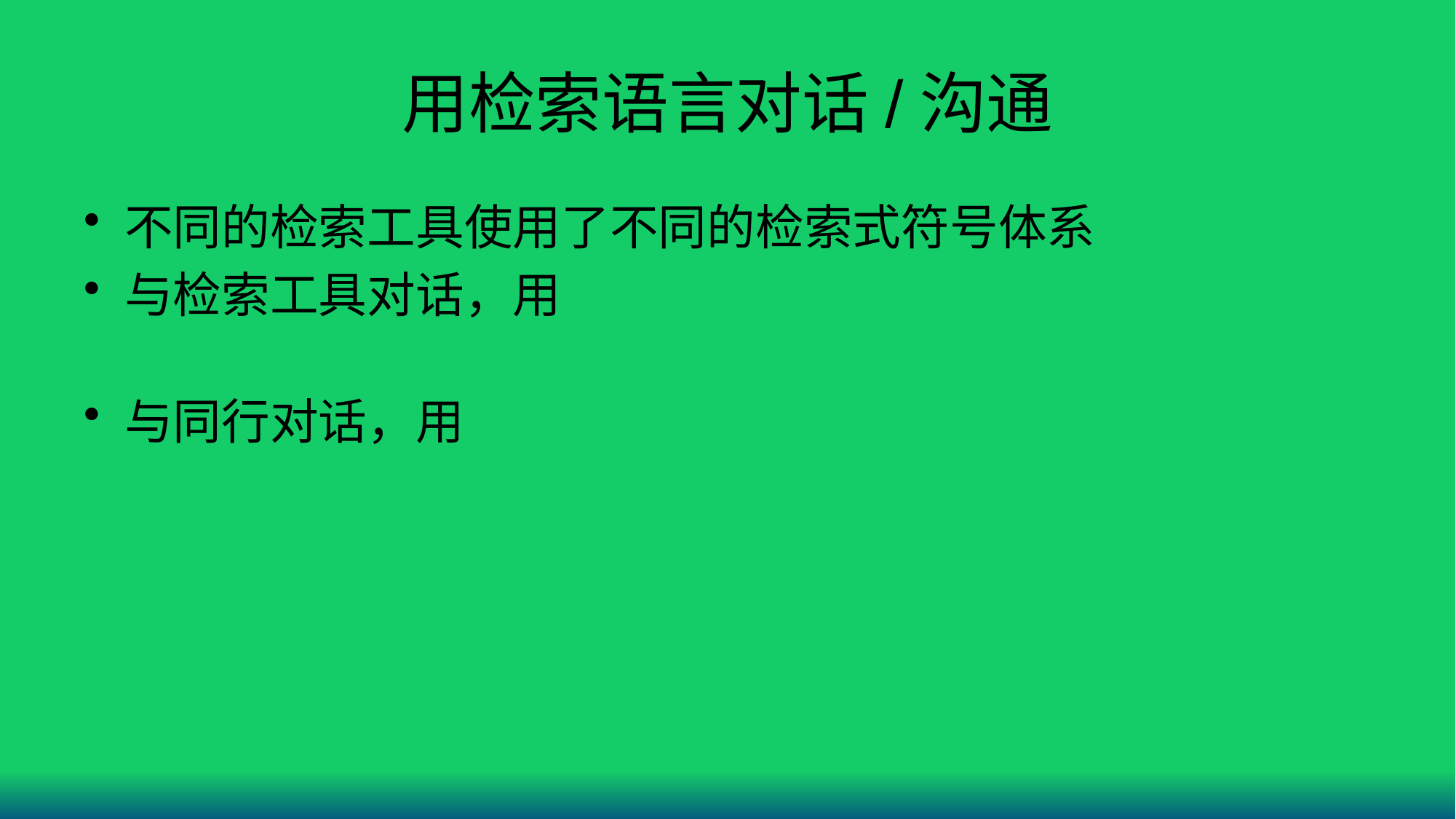

# 用检索语言对话/沟通
不同的检索工具使用了不同的检索式符号体系
与检索工具对话，用检索工具规定的符号体系，保证检索效果
与同行对话，用通用检索式，保证沟通效果